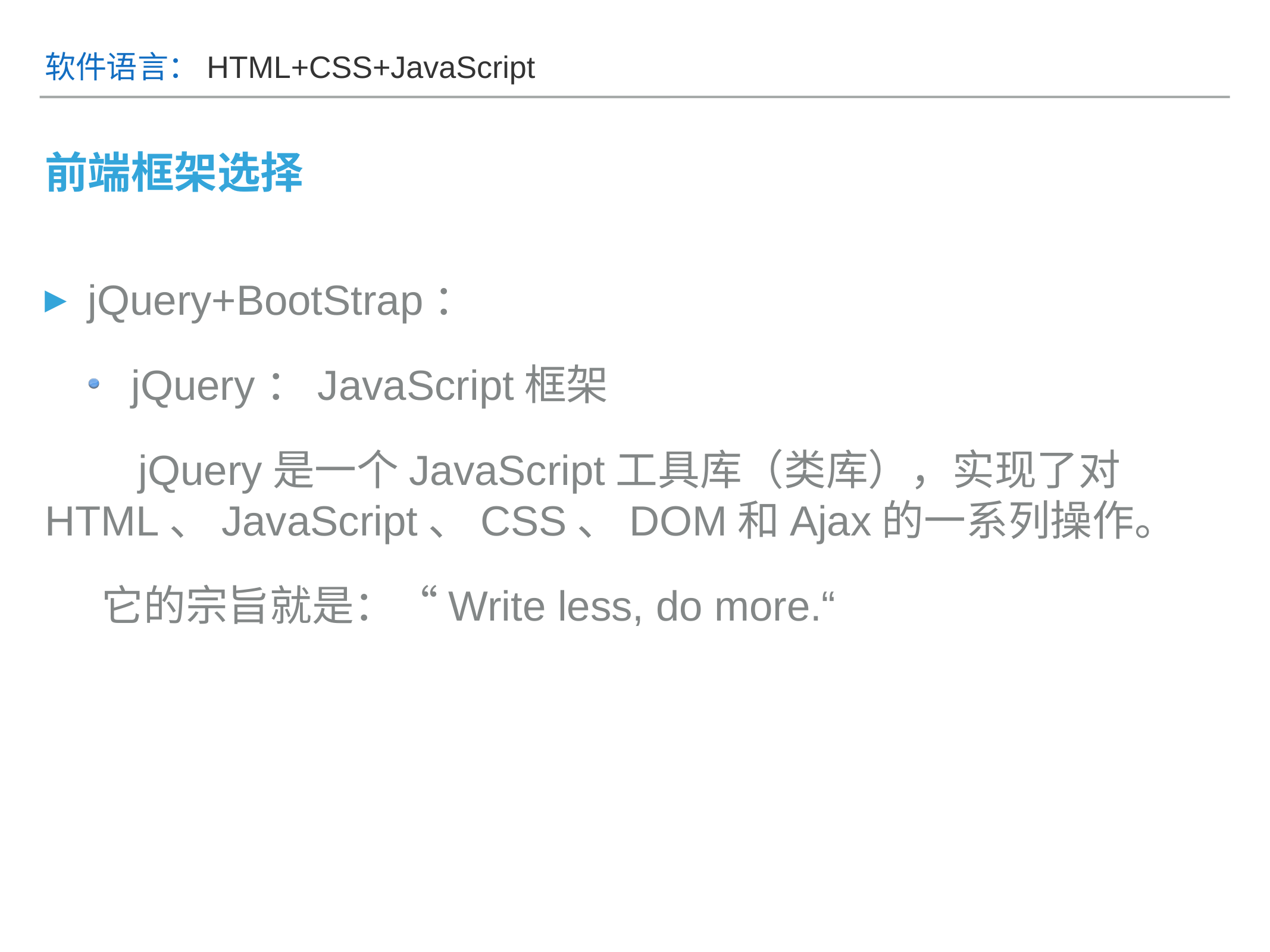

软件语言：HTML+CSS+JavaScript
# 前端框架选择
jQuery+BootStrap：
jQuery：JavaScript框架
        jQuery是一个JavaScript工具库（类库），实现了对HTML、JavaScript、CSS、DOM和Ajax的一系列操作。
     它的宗旨就是：“Write less, do more.“